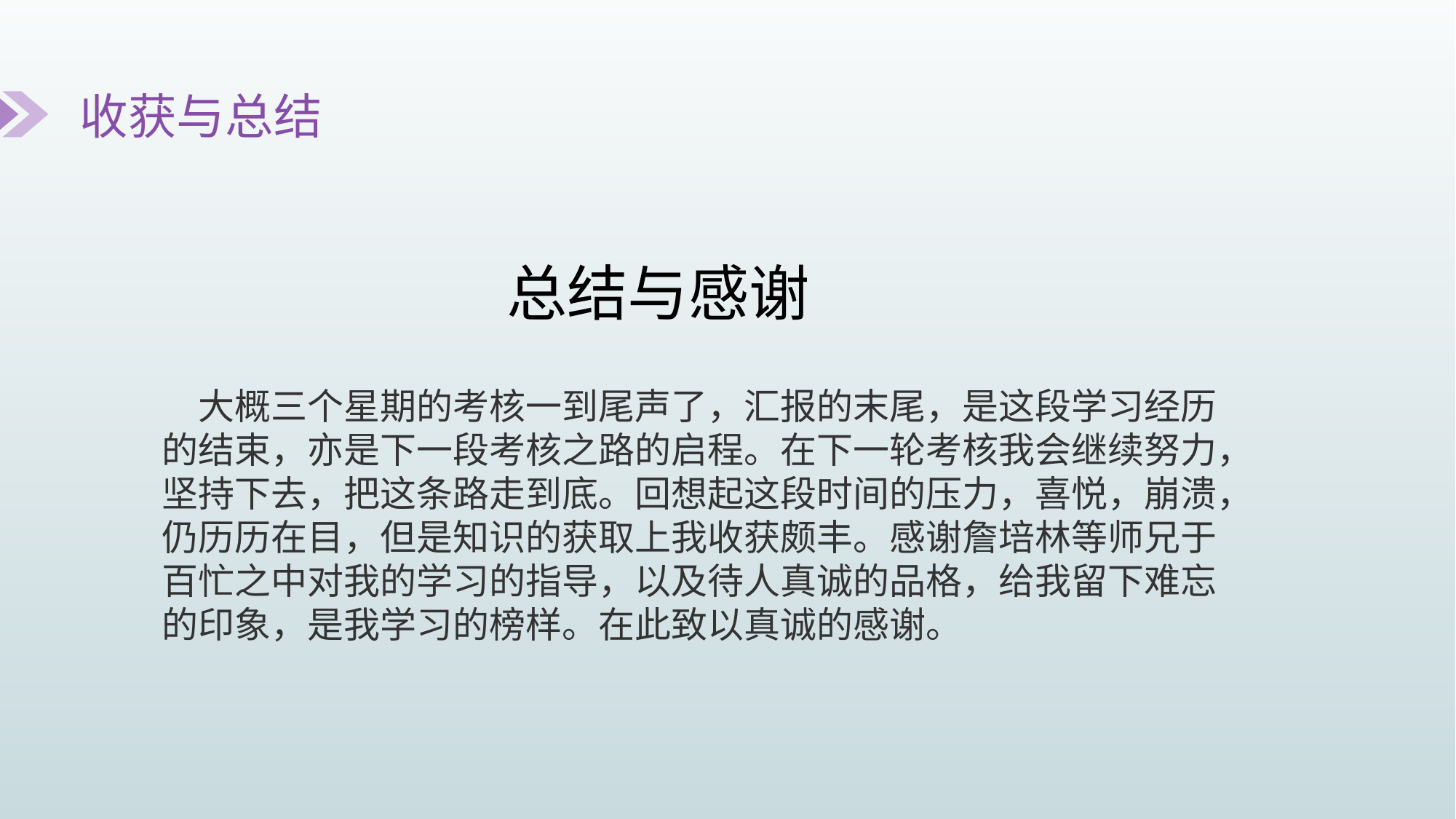

收获与总结

总结与感谢
大概三个星期的考核一到尾声了，汇报的末尾，是这段学习经历的结束，亦是下一段考核之路的启程。在下一轮考核我会继续努力，坚持下去，把这条路走到底。回想起这段时间的压力，喜悦，崩溃，仍历历在目，但是知识的获取上我收获颇丰。感谢詹培林等师兄于百忙之中对我的学习的指导，以及待人真诚的品格，给我留下难忘的印象，是我学习的榜样。在此致以真诚的感谢。